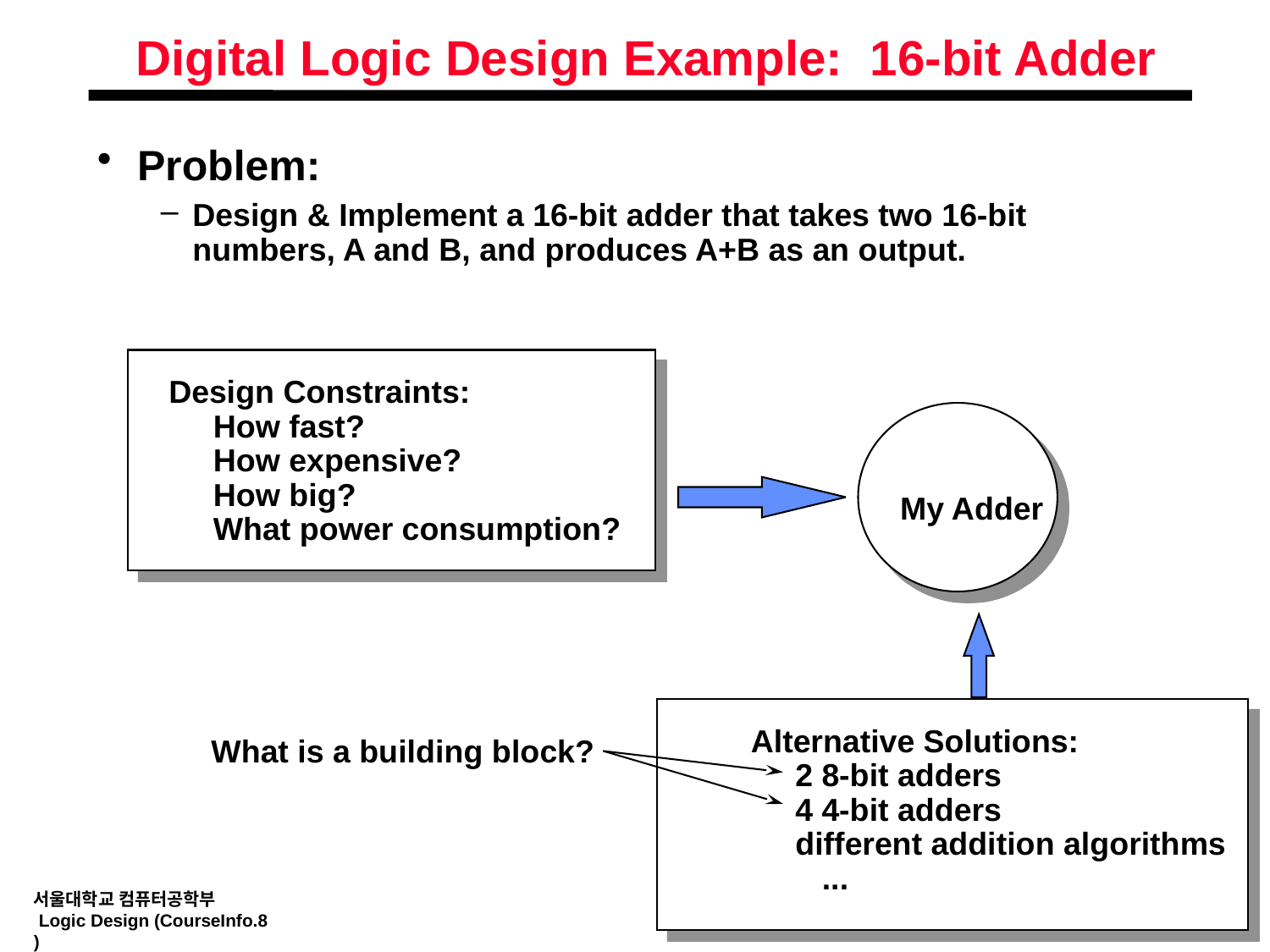

# Digital Logic Design Example:  16-bit Adder
Problem:
Design & Implement a 16-bit adder that takes two 16-bit numbers, A and B, and produces A+B as an output.

Design Constraints:
     How fast?
     How expensive?
     How big?
     What power consumption?

My Adder

Alternative Solutions:
     2 8-bit adders
     4 4-bit adders
     different addition algorithms
        ...
What is a building block?

서울대학교 컴퓨터공학부
 Logic Design (CourseInfo.8)